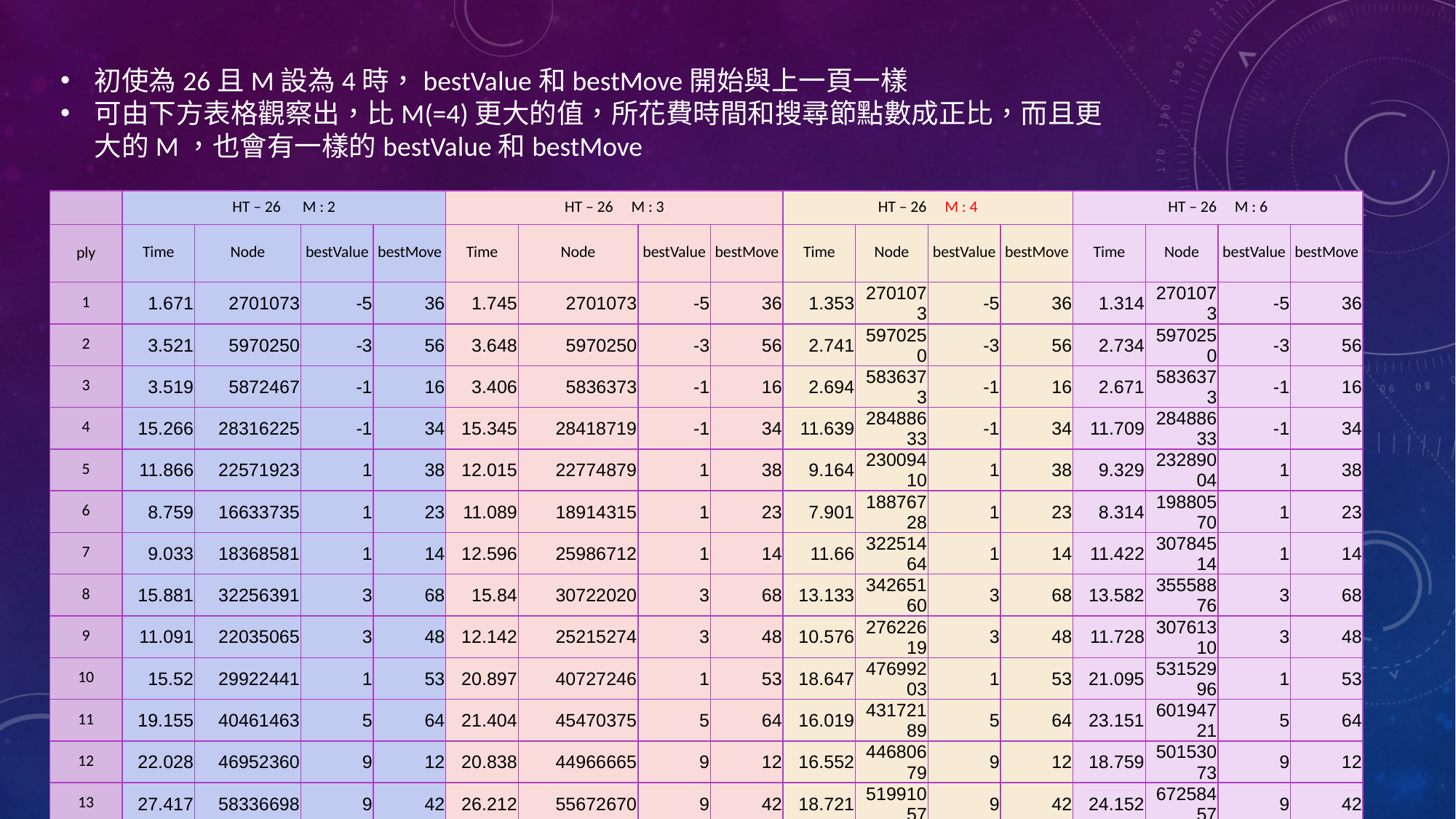

初使為26且M設為4時，bestValue和bestMove開始與上一頁一樣
可由下方表格觀察出，比M(=4)更大的值，所花費時間和搜尋節點數成正比，而且更大的M，也會有一樣的bestValue和bestMove
|  | HT – 26 M : 2 |  |  |  | HT – 26 M : 3 |  |  |  | HT – 26 M : 4 |  |  |  | HT – 26 M : 6 |  |  |  |
| --- | --- | --- | --- | --- | --- | --- | --- | --- | --- | --- | --- | --- | --- | --- | --- | --- |
| ply | Time | Node | bestValue | bestMove | Time | Node | bestValue | bestMove | Time | Node | bestValue | bestMove | Time | Node | bestValue | bestMove |
| 1 | 1.671 | 2701073 | -5 | 36 | 1.745 | 2701073 | -5 | 36 | 1.353 | 2701073 | -5 | 36 | 1.314 | 2701073 | -5 | 36 |
| 2 | 3.521 | 5970250 | -3 | 56 | 3.648 | 5970250 | -3 | 56 | 2.741 | 5970250 | -3 | 56 | 2.734 | 5970250 | -3 | 56 |
| 3 | 3.519 | 5872467 | -1 | 16 | 3.406 | 5836373 | -1 | 16 | 2.694 | 5836373 | -1 | 16 | 2.671 | 5836373 | -1 | 16 |
| 4 | 15.266 | 28316225 | -1 | 34 | 15.345 | 28418719 | -1 | 34 | 11.639 | 28488633 | -1 | 34 | 11.709 | 28488633 | -1 | 34 |
| 5 | 11.866 | 22571923 | 1 | 38 | 12.015 | 22774879 | 1 | 38 | 9.164 | 23009410 | 1 | 38 | 9.329 | 23289004 | 1 | 38 |
| 6 | 8.759 | 16633735 | 1 | 23 | 11.089 | 18914315 | 1 | 23 | 7.901 | 18876728 | 1 | 23 | 8.314 | 19880570 | 1 | 23 |
| 7 | 9.033 | 18368581 | 1 | 14 | 12.596 | 25986712 | 1 | 14 | 11.66 | 32251464 | 1 | 14 | 11.422 | 30784514 | 1 | 14 |
| 8 | 15.881 | 32256391 | 3 | 68 | 15.84 | 30722020 | 3 | 68 | 13.133 | 34265160 | 3 | 68 | 13.582 | 35558876 | 3 | 68 |
| 9 | 11.091 | 22035065 | 3 | 48 | 12.142 | 25215274 | 3 | 48 | 10.576 | 27622619 | 3 | 48 | 11.728 | 30761310 | 3 | 48 |
| 10 | 15.52 | 29922441 | 1 | 53 | 20.897 | 40727246 | 1 | 53 | 18.647 | 47699203 | 1 | 53 | 21.095 | 53152996 | 1 | 53 |
| 11 | 19.155 | 40461463 | 5 | 64 | 21.404 | 45470375 | 5 | 64 | 16.019 | 43172189 | 5 | 64 | 23.151 | 60194721 | 5 | 64 |
| 12 | 22.028 | 46952360 | 9 | 12 | 20.838 | 44966665 | 9 | 12 | 16.552 | 44680679 | 9 | 12 | 18.759 | 50153073 | 9 | 12 |
| 13 | 27.417 | 58336698 | 9 | 42 | 26.212 | 55672670 | 9 | 42 | 18.721 | 51991057 | 9 | 42 | 24.152 | 67258457 | 9 | 42 |
| 14 | 25.805 | 54144117 | 11 | 61 | 12.417 | 25377624 | 11 | 61 | 9.013 | 24445792 | 11 | 61 | 8.753 | 23525548 | 11 | 61 |
| 15 | 8.122 | 15498008 | 9 | 43 | 6.088 | 11958033 | 9 | 43 | 5.927 | 15184466 | 9 | 51 | 6.212 | 15705639 | 9 | 51 |